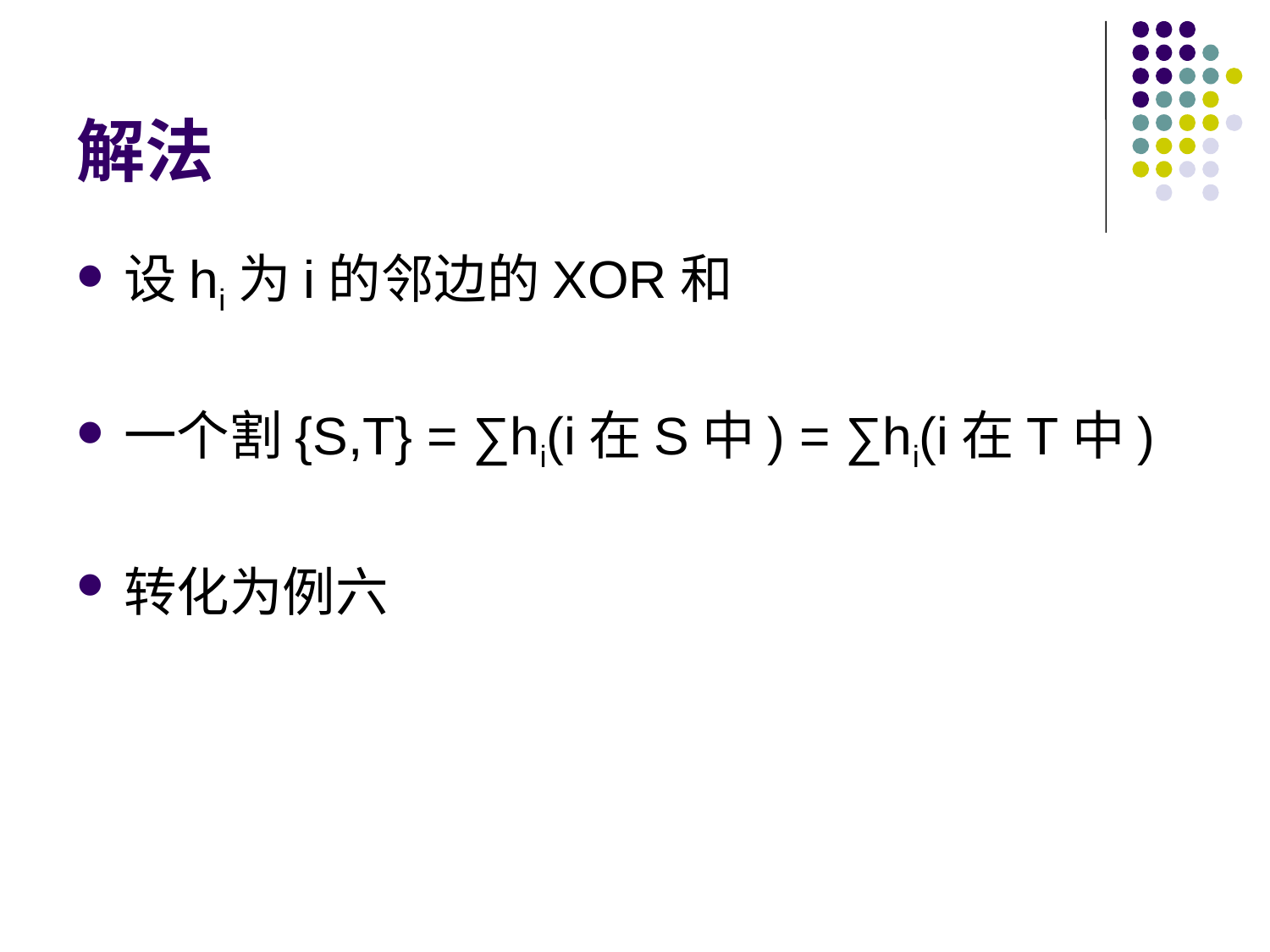

# 解法
设hi为i的邻边的XOR和

一个割{S,T} = ∑hi(i在S中) = ∑hi(i在T中)

转化为例六